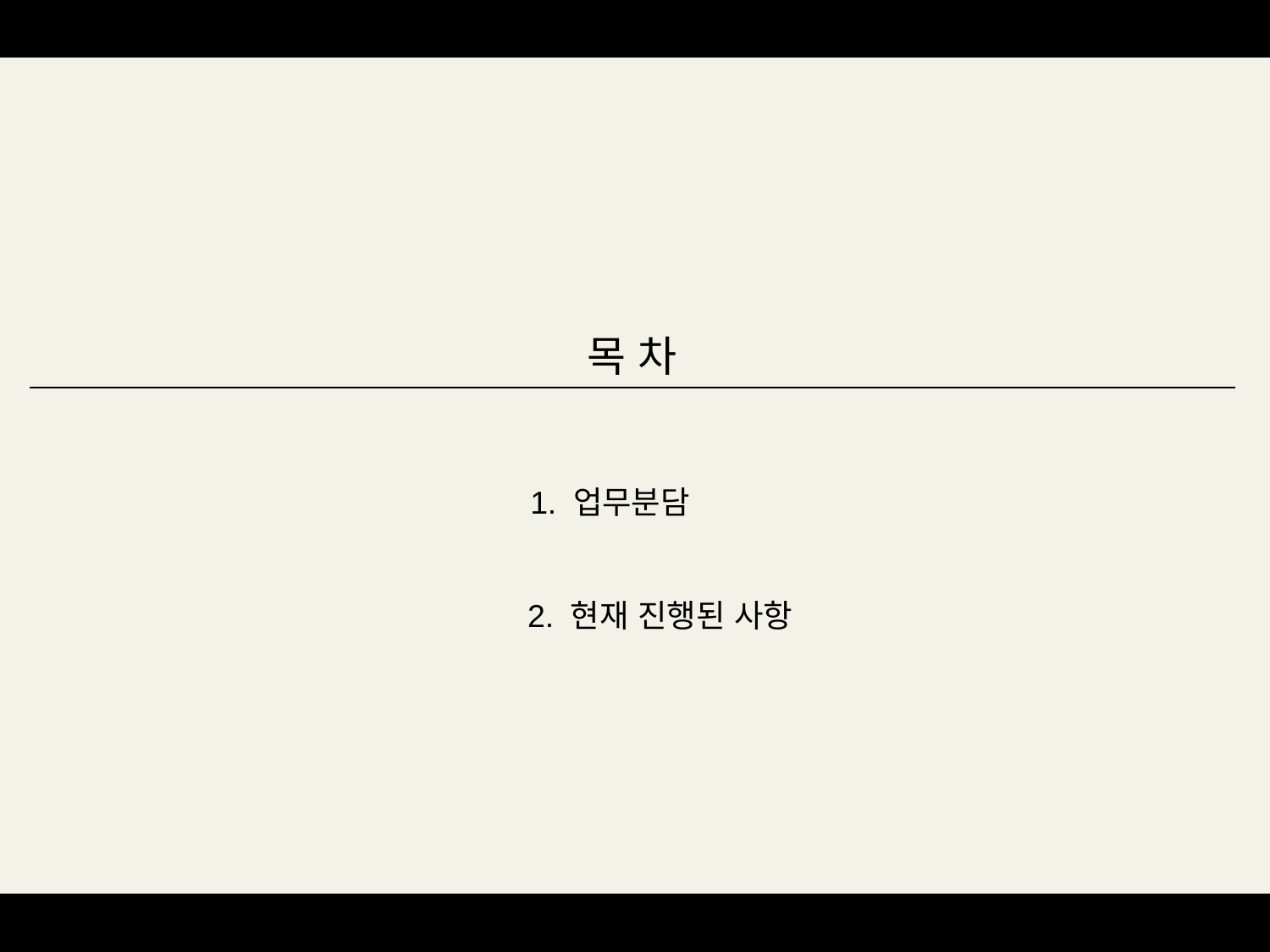

목 차
1. 업무분담
2. 현재 진행된 사항